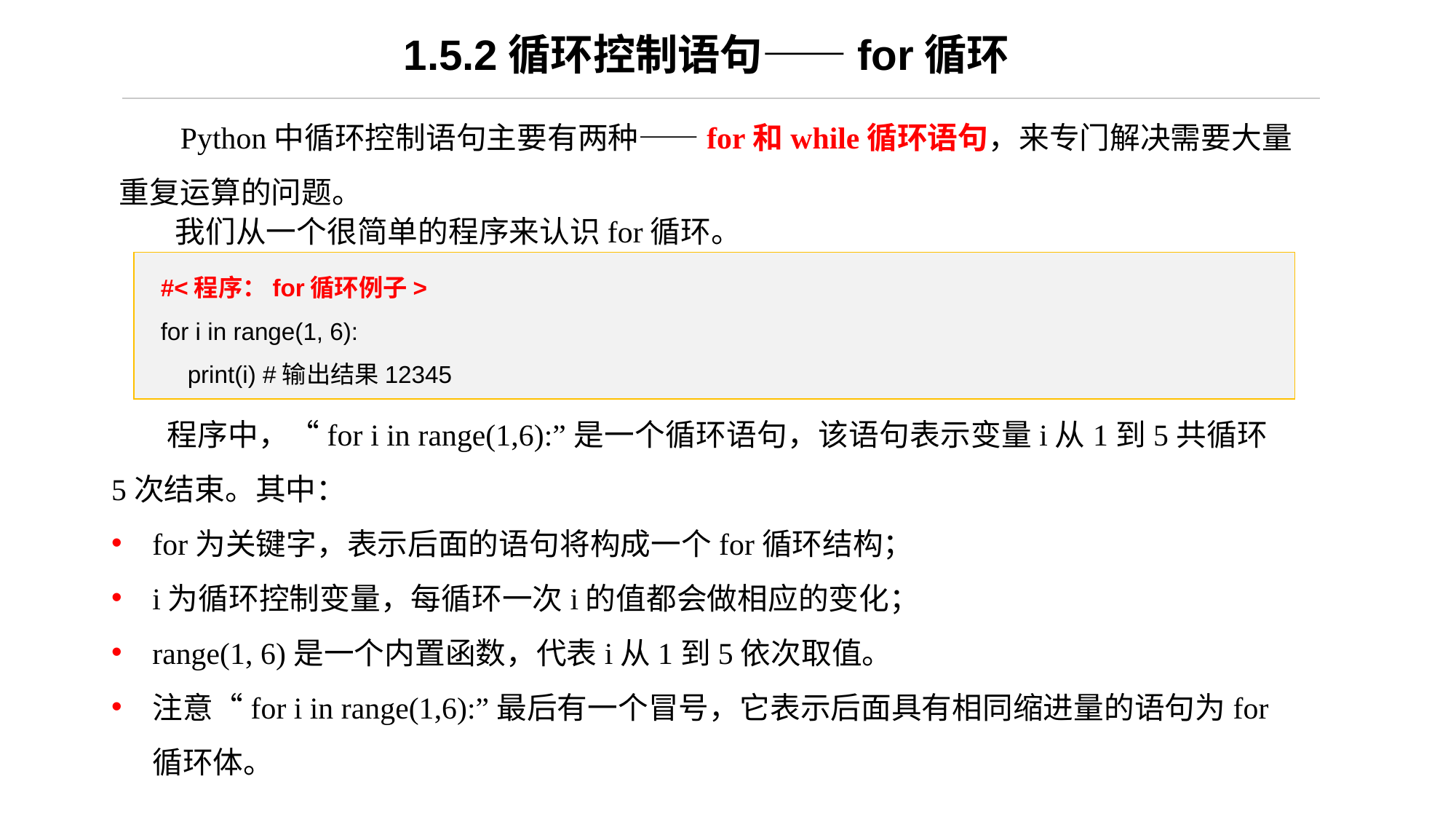

# 1.5.2循环控制语句——for循环
        Python中循环控制语句主要有两种——for和while循环语句，来专门解决需要大量重复运算的问题。
      我们从一个很简单的程序来认识for循环。
#<程序：for循环例子>
for i in range(1, 6):
    print(i) #输出结果12345

       程序中，“for i in range(1,6):”是一个循环语句，该语句表示变量i从1到5共循环5次结束。其中：
for为关键字，表示后面的语句将构成一个for循环结构；
i为循环控制变量，每循环一次i的值都会做相应的变化；
range(1, 6)是一个内置函数，代表i从1到5依次取值。
注意“for i in range(1,6):”最后有一个冒号，它表示后面具有相同缩进量的语句为for循环体。